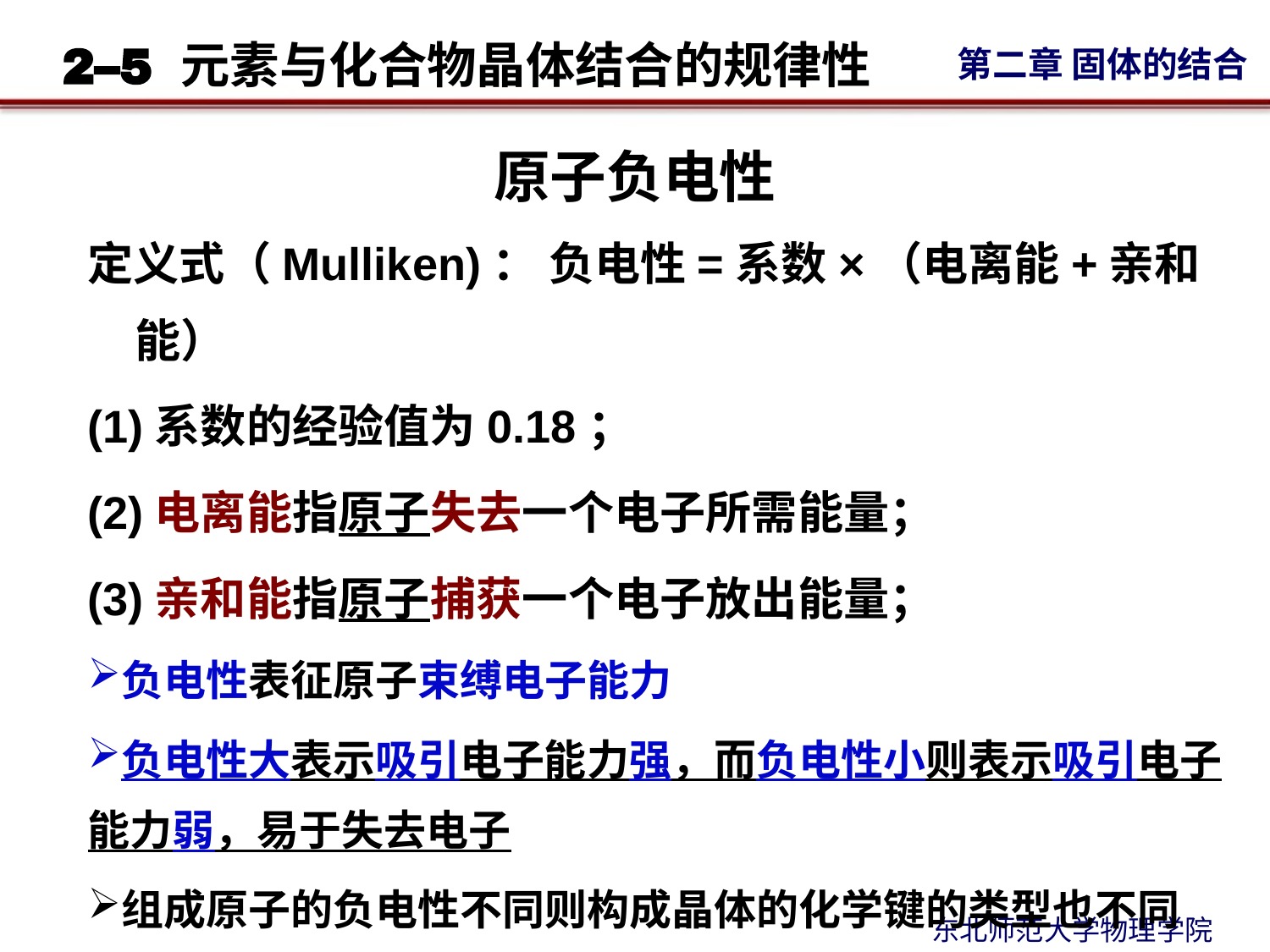

# 原子负电性
定义式（Mulliken)： 负电性=系数×（电离能+亲和能）
(1)系数的经验值为0.18；
(2)电离能指原子失去一个电子所需能量；
(3)亲和能指原子捕获一个电子放出能量；
负电性表征原子束缚电子能力
负电性大表示吸引电子能力强，而负电性小则表示吸引电子能力弱，易于失去电子
组成原子的负电性不同则构成晶体的化学键的类型也不同